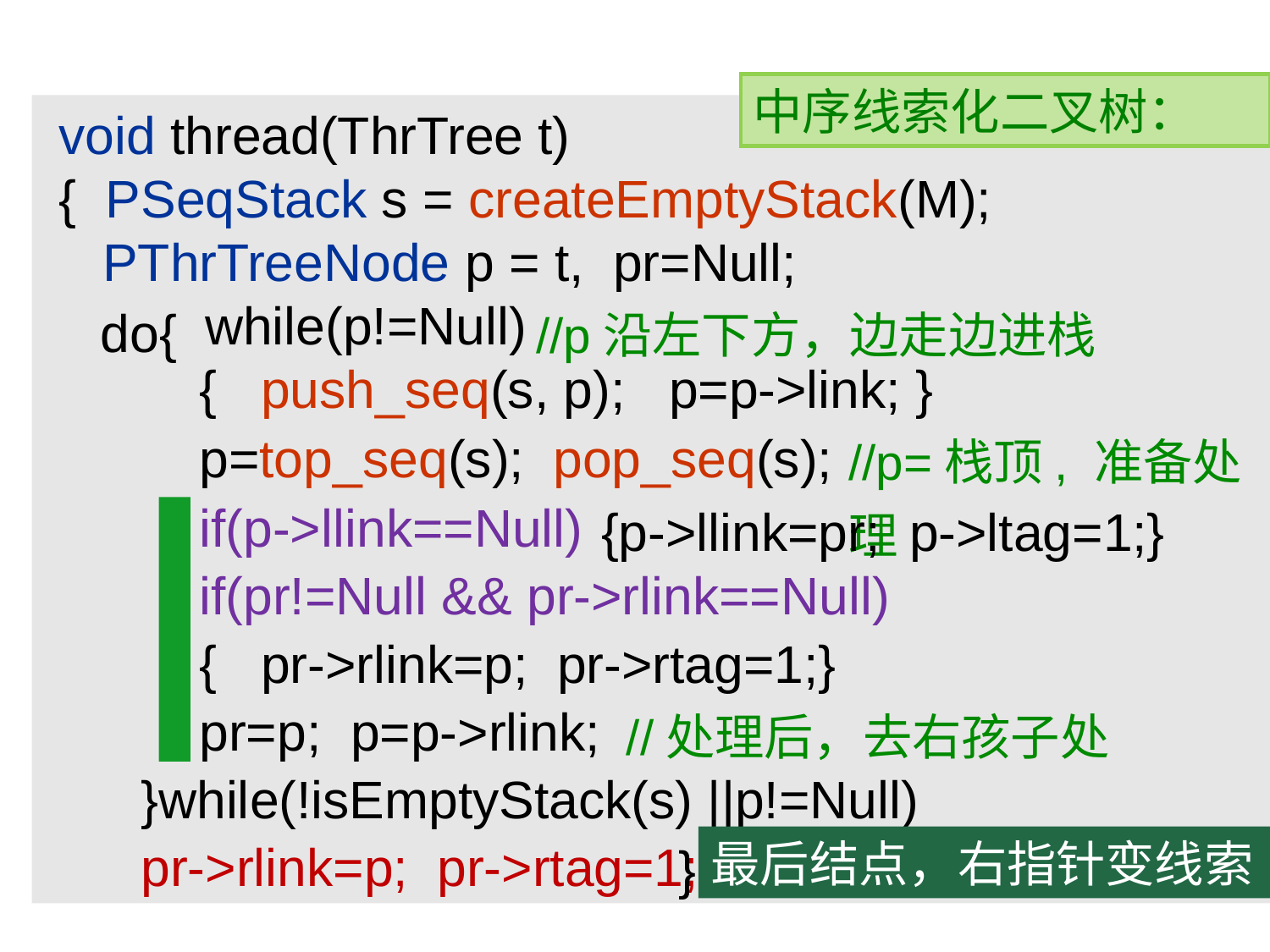

中序线索化二叉树：
 void thread(ThrTree t)
 {  PSeqStack s = createEmptyStack(M);
    PThrTreeNode p = t,  pr=Null;
           while(p!=Null)
        {   push_seq(s, p);   p=p->link; }
        p=top_seq(s);  pop_seq(s);
        if(p->llink==Null)
        if(pr!=Null && pr->rlink==Null)
        {   pr->rlink=p;  pr->rtag=1;}
        pr=p;  p=p->rlink;
    }while(!isEmptyStack(s) ||p!=Null)
    pr->rlink=p;  pr->rtag=1;
 do{
//p沿左下方，边走边进栈
//p=栈顶, 准备处理
{p->llink=pr;  p->ltag=1;}

//处理后，去右孩子处
}
最后结点，右指针变线索